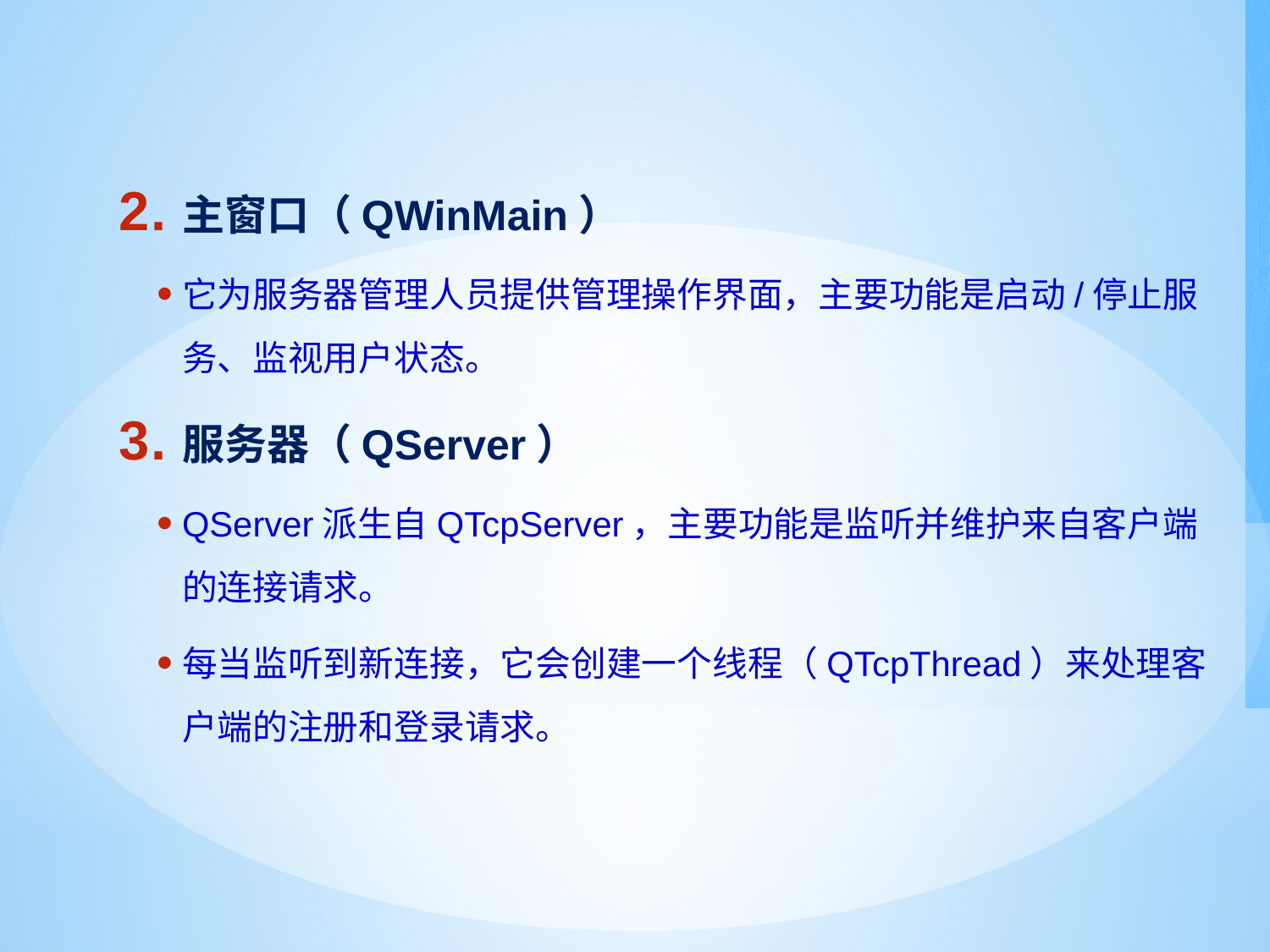

#
主窗口（QWinMain）
它为服务器管理人员提供管理操作界面，主要功能是启动/停止服务、监视用户状态。
服务器（QServer）
QServer派生自QTcpServer，主要功能是监听并维护来自客户端的连接请求。
每当监听到新连接，它会创建一个线程（QTcpThread）来处理客户端的注册和登录请求。